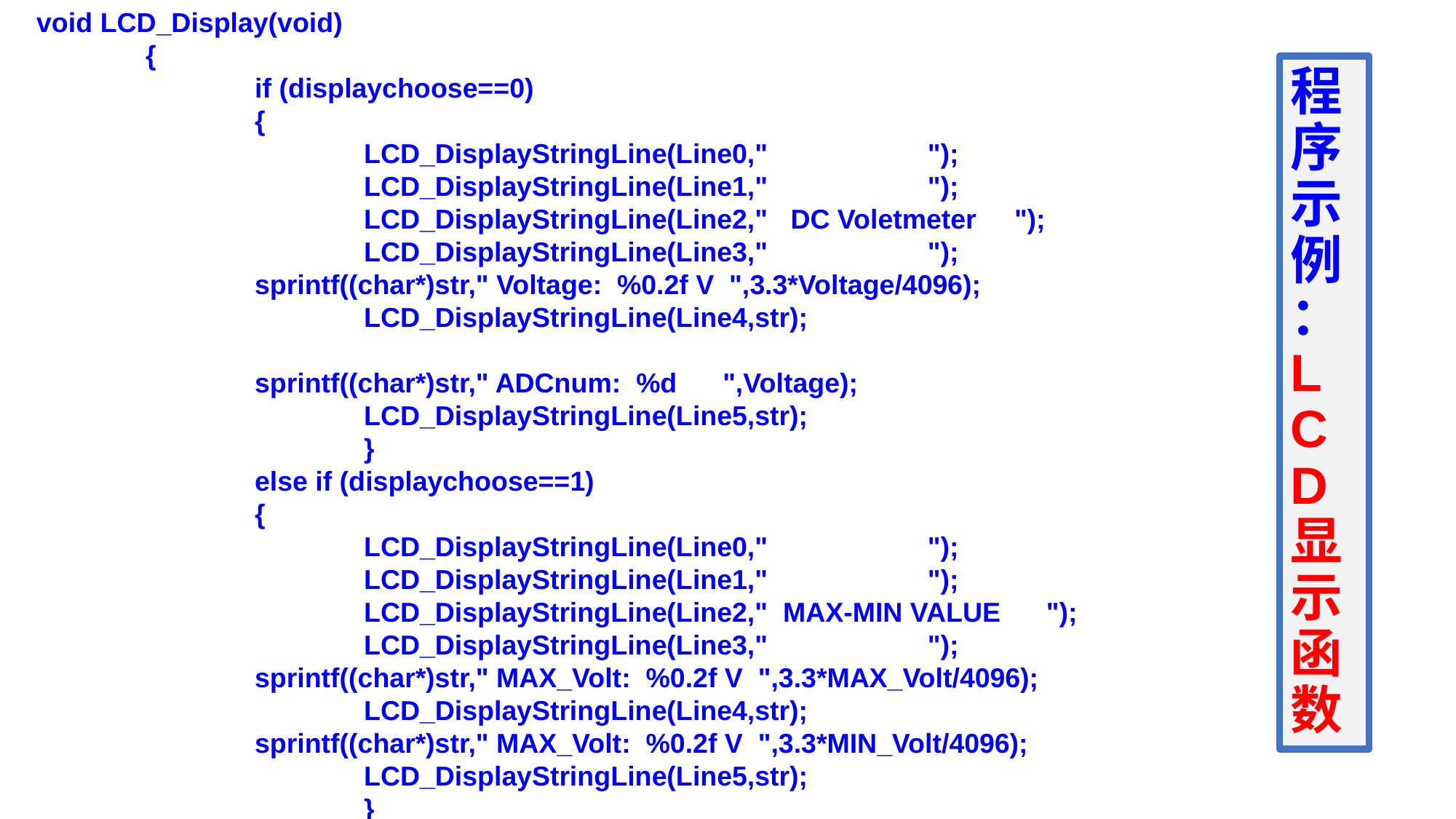

void LCD_Display(void)
	{
		if (displaychoose==0)
		{
			LCD_DisplayStringLine(Line0,"                     ");
			LCD_DisplayStringLine(Line1,"                     ");
			LCD_DisplayStringLine(Line2,"   DC Voletmeter     ");
			LCD_DisplayStringLine(Line3,"                     ");
		sprintf((char*)str," Voltage:  %0.2f V  ",3.3*Voltage/4096);
			LCD_DisplayStringLine(Line4,str);

		sprintf((char*)str," ADCnum:  %d      ",Voltage);
			LCD_DisplayStringLine(Line5,str);
			}
		else if (displaychoose==1)
		{
			LCD_DisplayStringLine(Line0,"                     ");
			LCD_DisplayStringLine(Line1,"                     ");
			LCD_DisplayStringLine(Line2,"  MAX-MIN VALUE      ");
			LCD_DisplayStringLine(Line3,"                     ");
		sprintf((char*)str," MAX_Volt:  %0.2f V  ",3.3*MAX_Volt/4096);
			LCD_DisplayStringLine(Line4,str);
		sprintf((char*)str," MAX_Volt:  %0.2f V  ",3.3*MIN_Volt/4096);
			LCD_DisplayStringLine(Line5,str);
			}
	}
程序示例
：L
CD显示函数